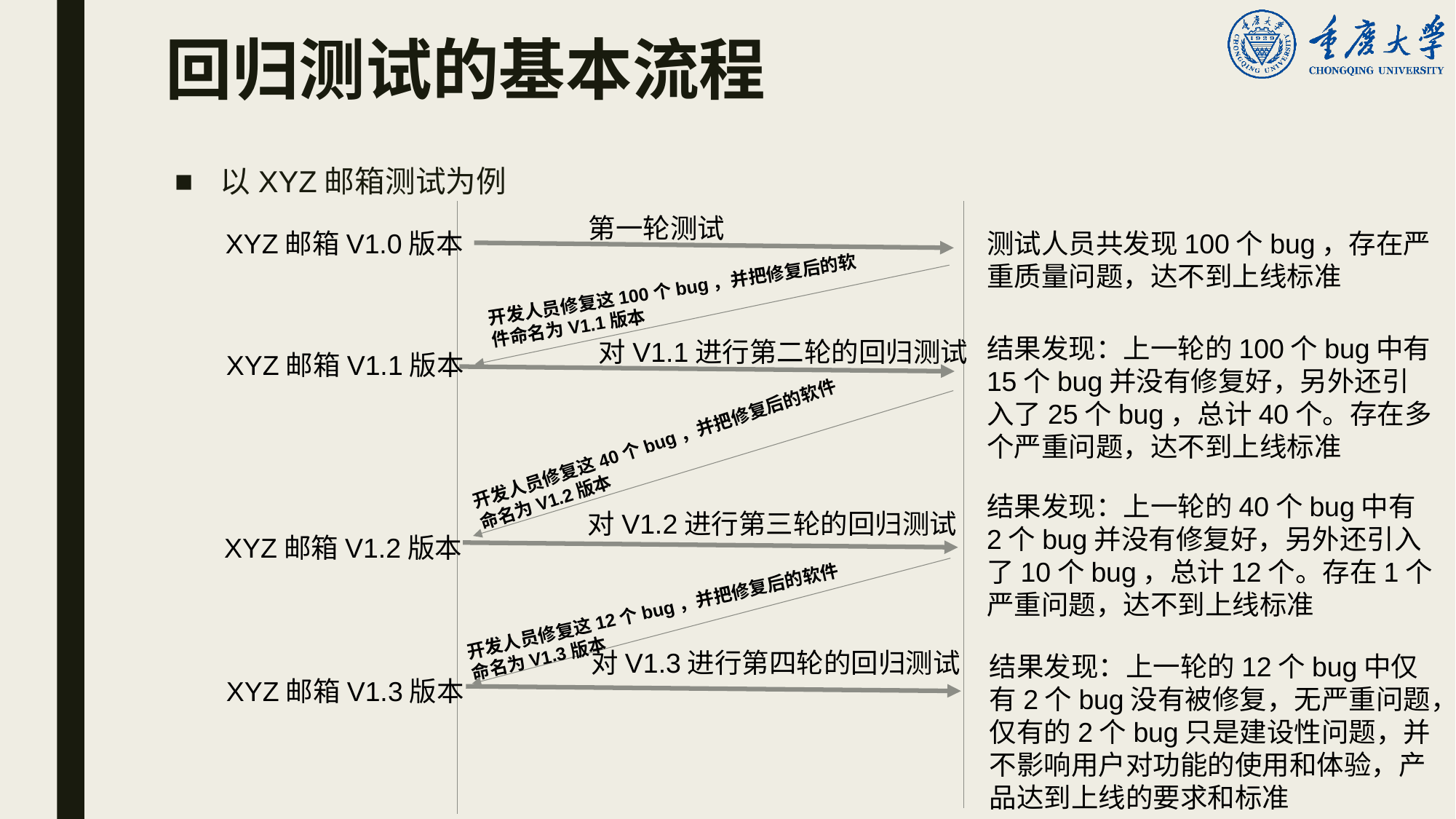

# 回归测试的基本流程
以XYZ邮箱测试为例
第一轮测试
XYZ邮箱V1.0版本
测试人员共发现100个bug，存在严重质量问题，达不到上线标准
开发人员修复这100个bug，并把修复后的软件命名为V1.1版本
结果发现：上一轮的100个bug中有15个bug并没有修复好，另外还引入了25个bug，总计40个。存在多个严重问题，达不到上线标准
对V1.1进行第二轮的回归测试
XYZ邮箱V1.1版本
开发人员修复这40个bug，并把修复后的软件命名为V1.2版本
结果发现：上一轮的40个bug中有2个bug并没有修复好，另外还引入了10个bug，总计12个。存在1个严重问题，达不到上线标准
对V1.2进行第三轮的回归测试
XYZ邮箱V1.2版本
开发人员修复这12个bug，并把修复后的软件命名为V1.3版本
对V1.3进行第四轮的回归测试
结果发现：上一轮的12个bug中仅有2个bug没有被修复，无严重问题，仅有的2个bug只是建设性问题，并不影响用户对功能的使用和体验，产品达到上线的要求和标准
XYZ邮箱V1.3版本